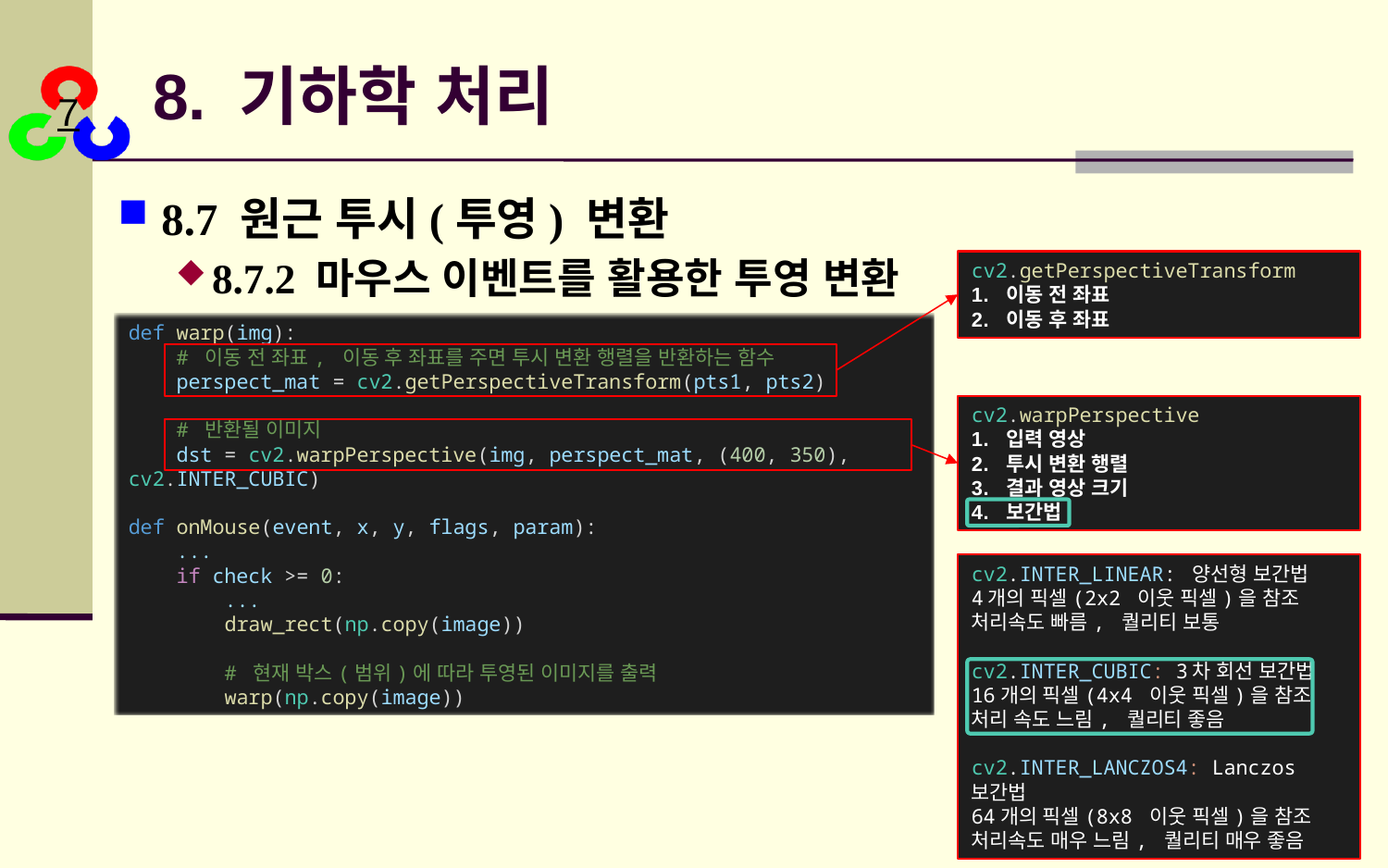

# 8. 기하학 처리
8.7 원근 투시(투영) 변환
8.7.2 마우스 이벤트를 활용한 투영 변환
cv2.getPerspectiveTransform
이동 전 좌표
이동 후 좌표
def warp(img):
    # 이동 전 좌표, 이동 후 좌표를 주면 투시 변환 행렬을 반환하는 함수
    perspect_mat = cv2.getPerspectiveTransform(pts1, pts2)

    # 반환될 이미지
    dst = cv2.warpPerspective(img, perspect_mat, (400, 350), cv2.INTER_CUBIC)

def onMouse(event, x, y, flags, param):
    ...
    if check >= 0:
        ...
        draw_rect(np.copy(image))

        # 현재 박스(범위)에 따라 투영된 이미지를 출력
        warp(np.copy(image))

cv2.warpPerspective
입력 영상
투시 변환 행렬
결과 영상 크기
보간법

cv2.INTER_LINEAR: 양선형 보간법
4개의 픽셀(2x2 이웃 픽셀)을 참조
처리속도 빠름, 퀄리티 보통

cv2.INTER_CUBIC: 3차 회선 보간법
16개의 픽셀(4x4 이웃 픽셀)을 참조
처리 속도 느림, 퀄리티 좋음

cv2.INTER_LANCZOS4: Lanczos 보간법
64개의 픽셀(8x8 이웃 픽셀)을 참조
처리속도 매우 느림, 퀄리티 매우 좋음